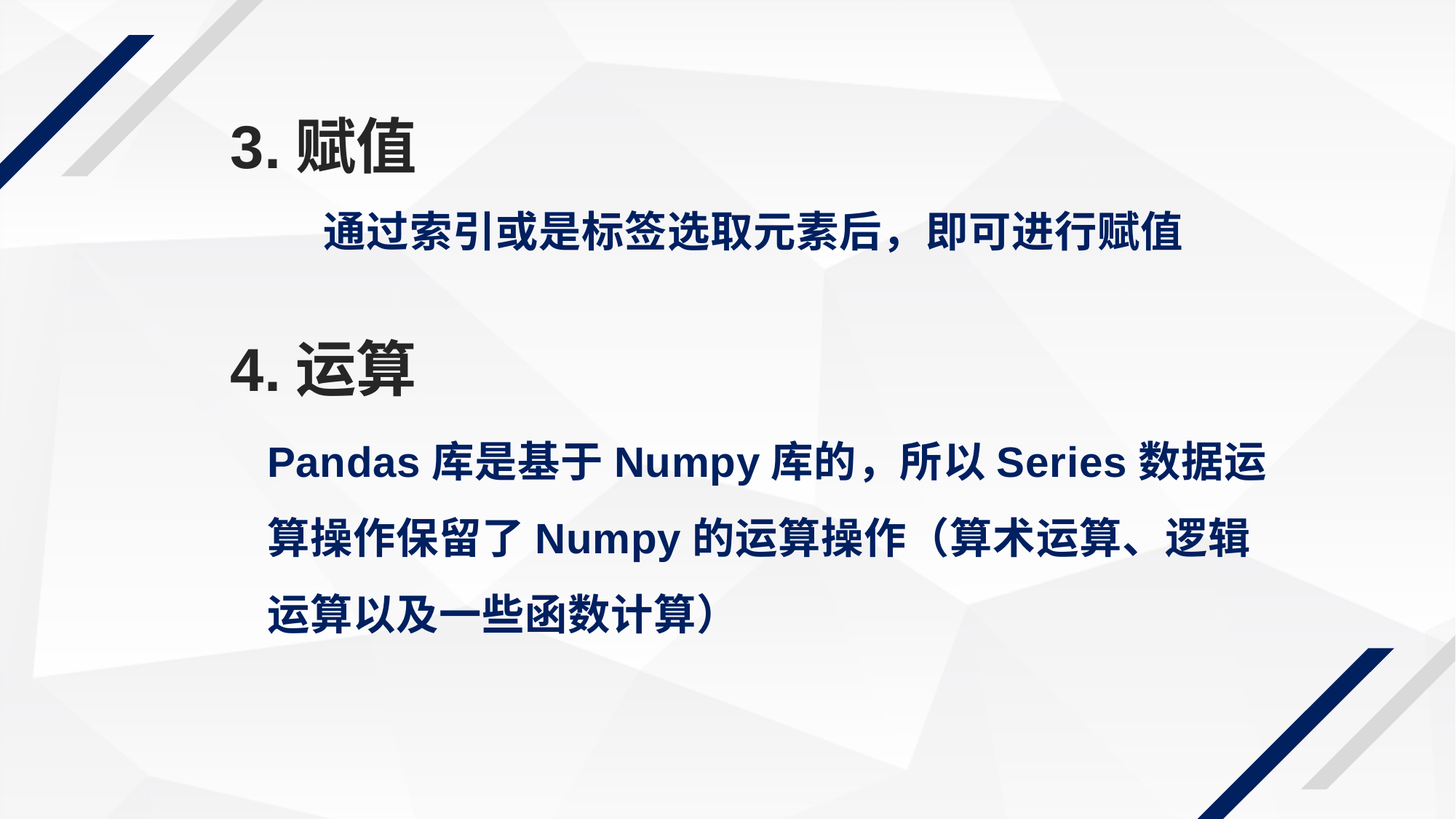

3.赋值
通过索引或是标签选取元素后，即可进行赋值
4.运算
Pandas库是基于Numpy库的，所以Series数据运算操作保留了Numpy的运算操作（算术运算、逻辑运算以及一些函数计算）